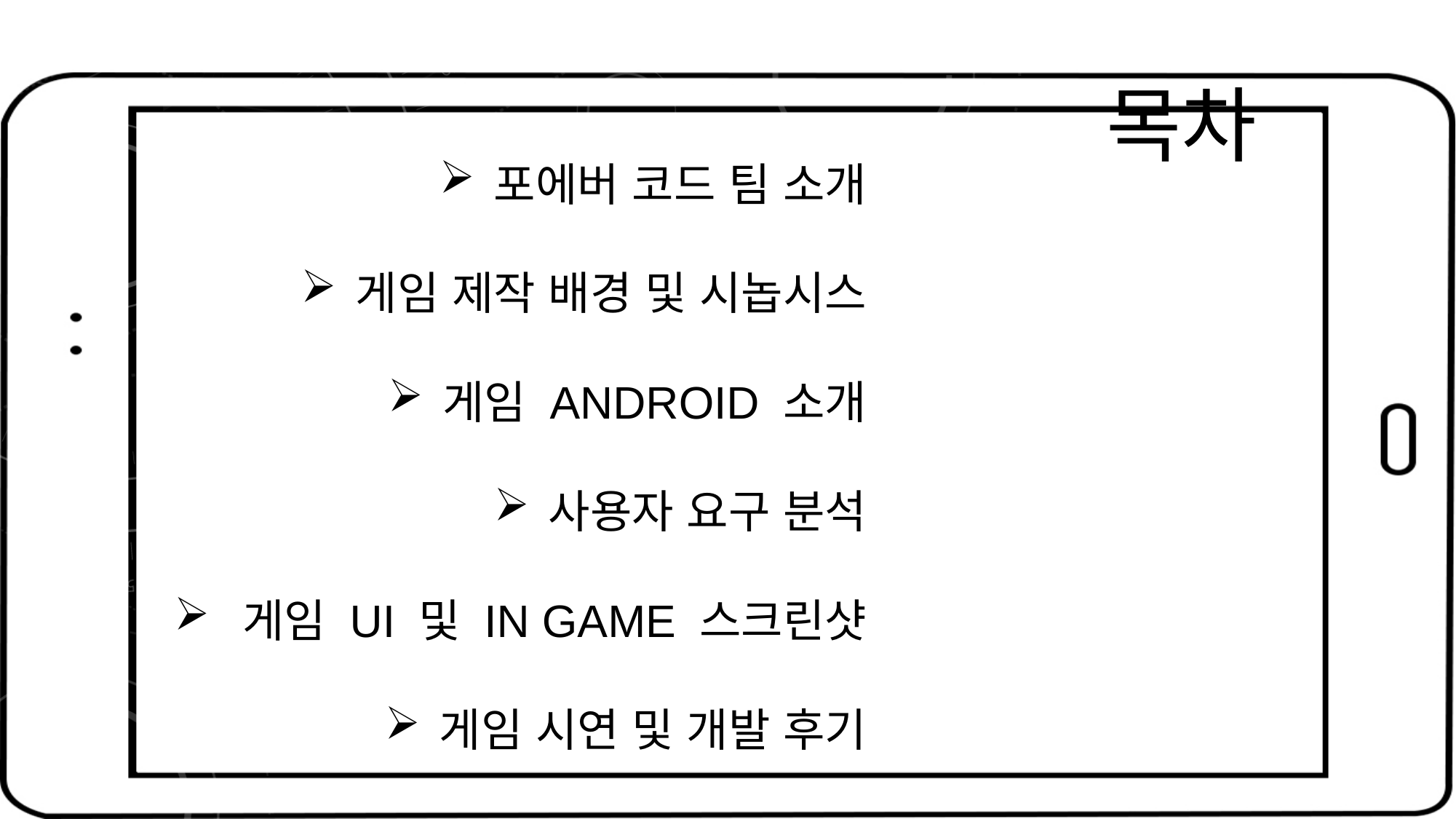

목차
포에버 코드 팀 소개

게임 제작 배경 및 시놉시스

게임 ANDROID 소개

사용자 요구 분석

게임 UI 및 IN GAME 스크린샷

게임 시연 및 개발 후기